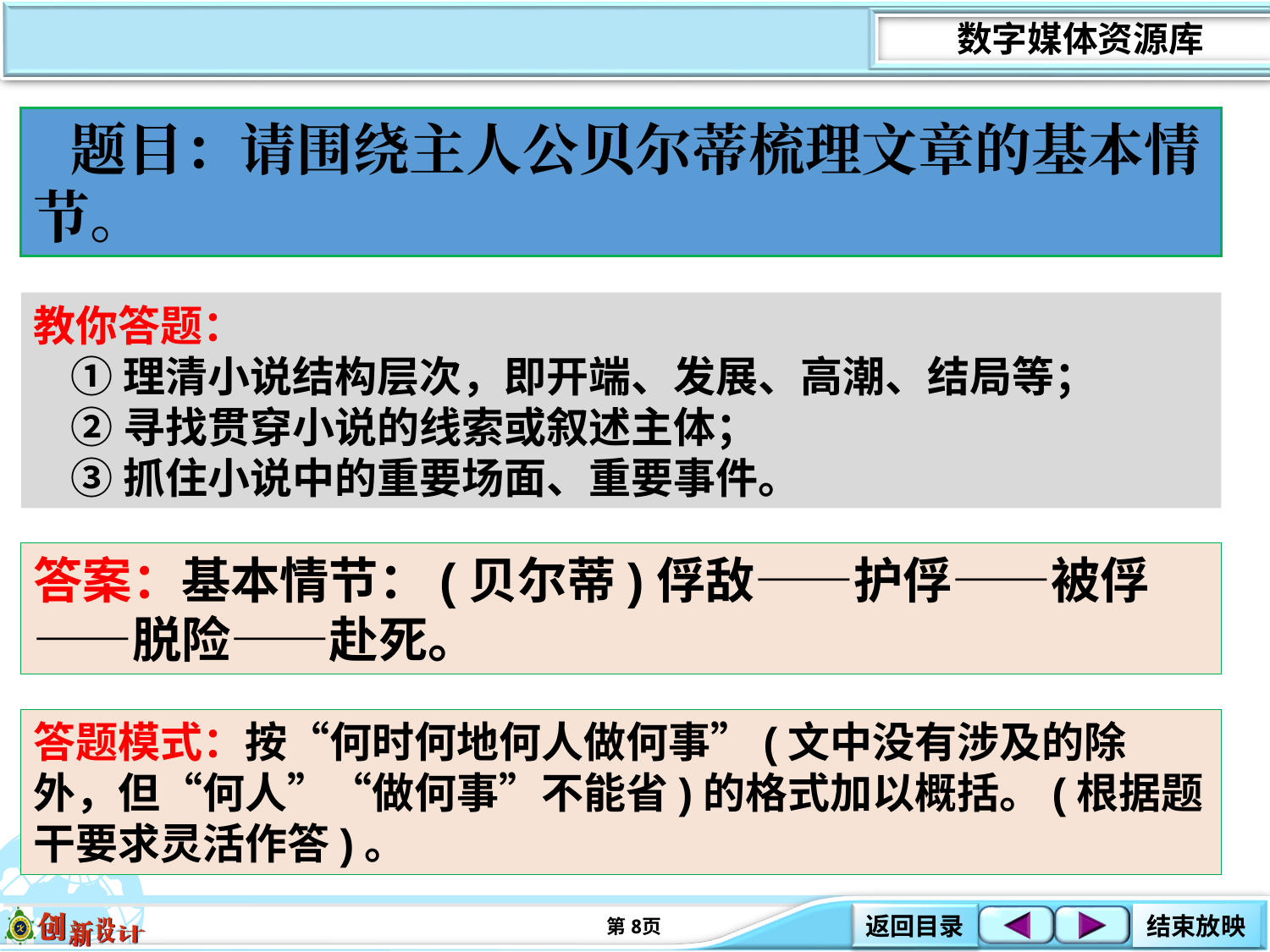

题目：请围绕主人公贝尔蒂梳理文章的基本情节。
教你答题：
①理清小说结构层次，即开端、发展、高潮、结局等；
②寻找贯穿小说的线索或叙述主体；
③抓住小说中的重要场面、重要事件。
答案：基本情节：(贝尔蒂)俘敌——护俘——被俘——脱险——赴死。
答题模式：按“何时何地何人做何事”(文中没有涉及的除外，但“何人”“做何事”不能省)的格式加以概括。(根据题干要求灵活作答)。